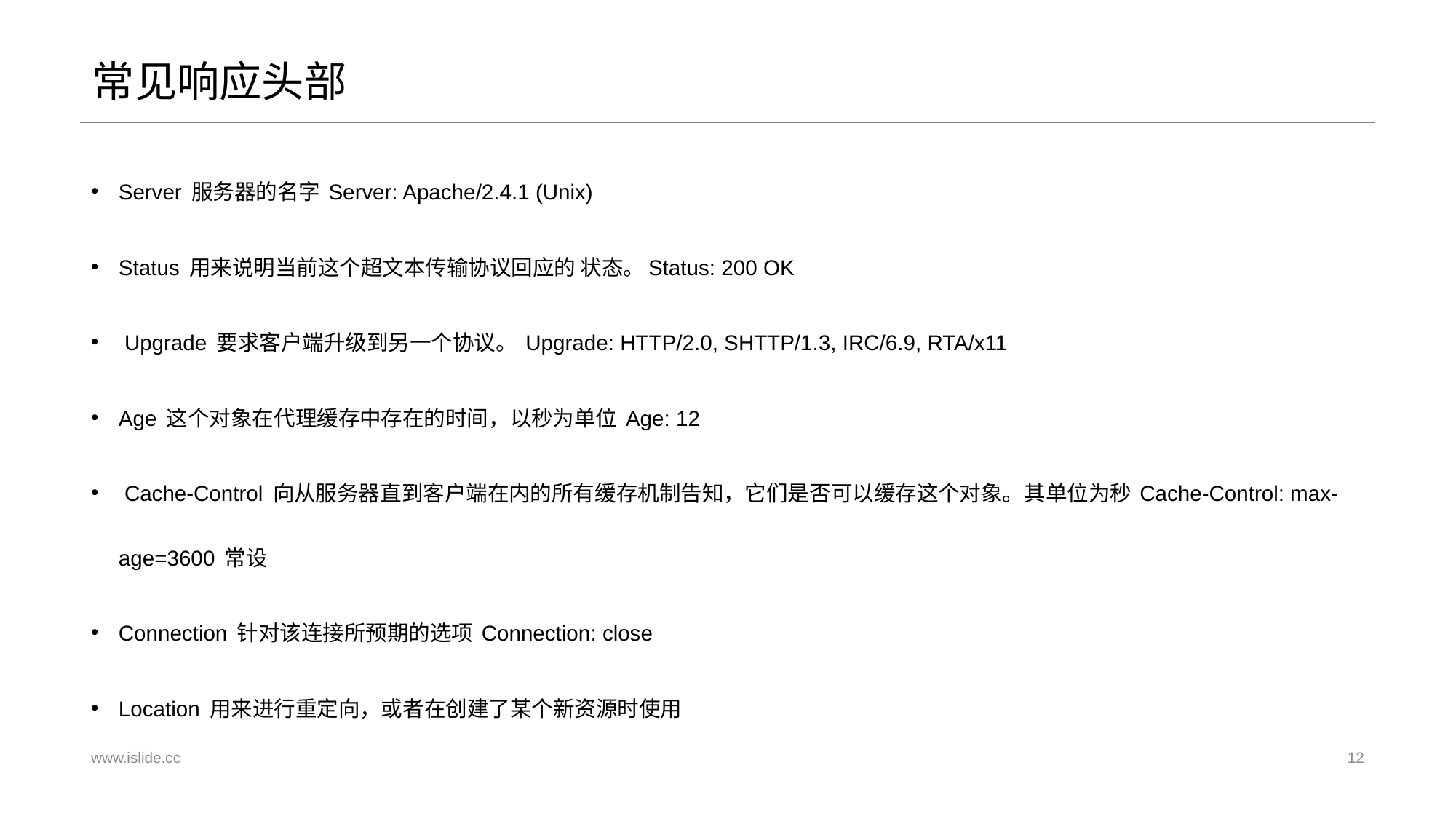

常见响应头部
Server 服务器的名字 Server: Apache/2.4.1 (Unix)
Status 用来说明当前这个超文本传输协议回应的 状态。Status: 200 OK
 Upgrade 要求客户端升级到另一个协议。 Upgrade: HTTP/2.0, SHTTP/1.3, IRC/6.9, RTA/x11
Age 这个对象在代理缓存中存在的时间，以秒为单位 Age: 12
 Cache-Control 向从服务器直到客户端在内的所有缓存机制告知，它们是否可以缓存这个对象。其单位为秒 Cache-Control: max-age=3600 常设
Connection 针对该连接所预期的选项 Connection: close
Location 用来进行重定向，或者在创建了某个新资源时使用
www.islide.cc
12